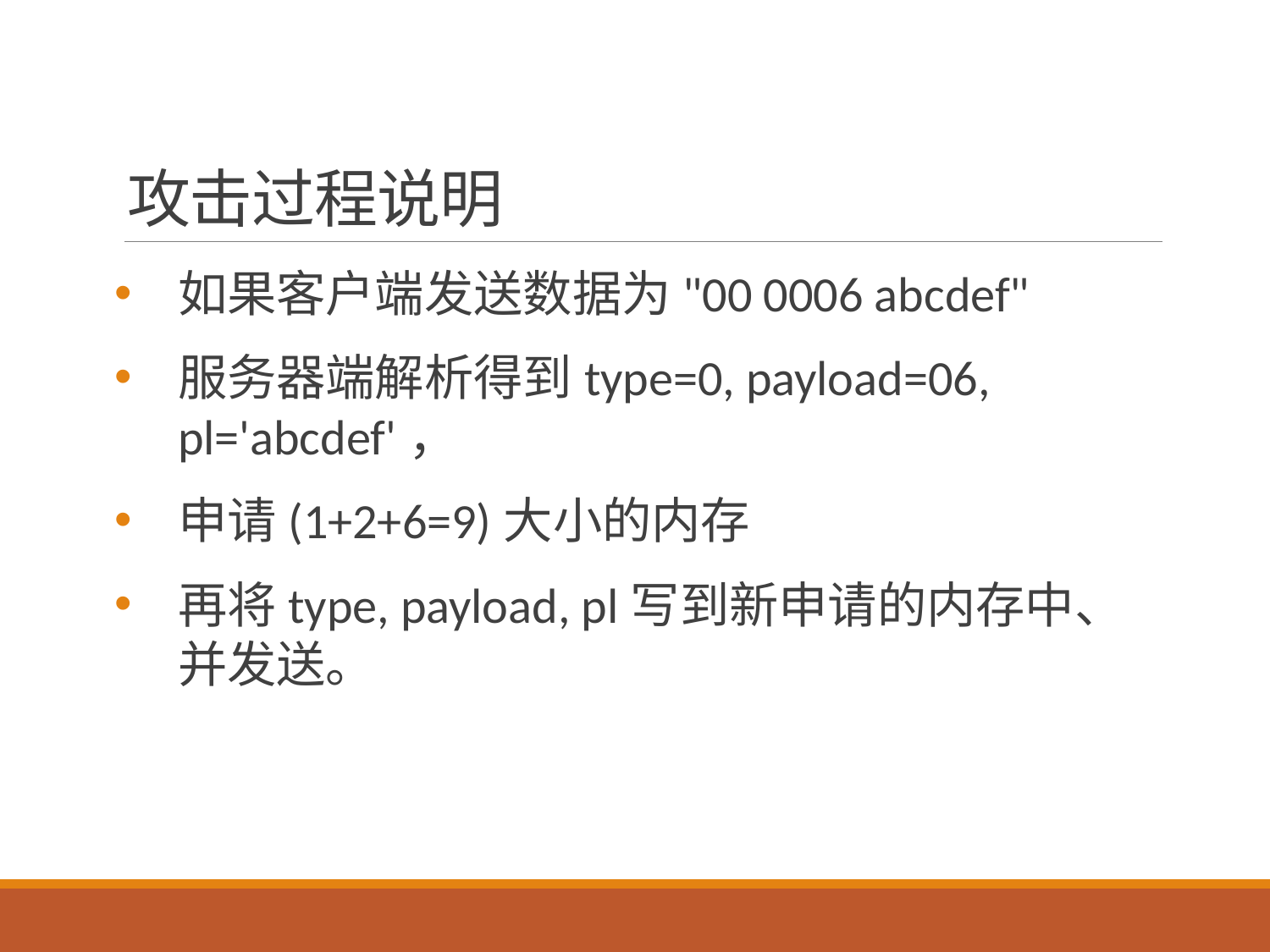

# 攻击过程说明
如果客户端发送数据为"00 0006 abcdef"
服务器端解析得到type=0, payload=06, pl='abcdef'，
申请(1+2+6=9)大小的内存
再将type, payload, pl写到新申请的内存中、并发送。
74